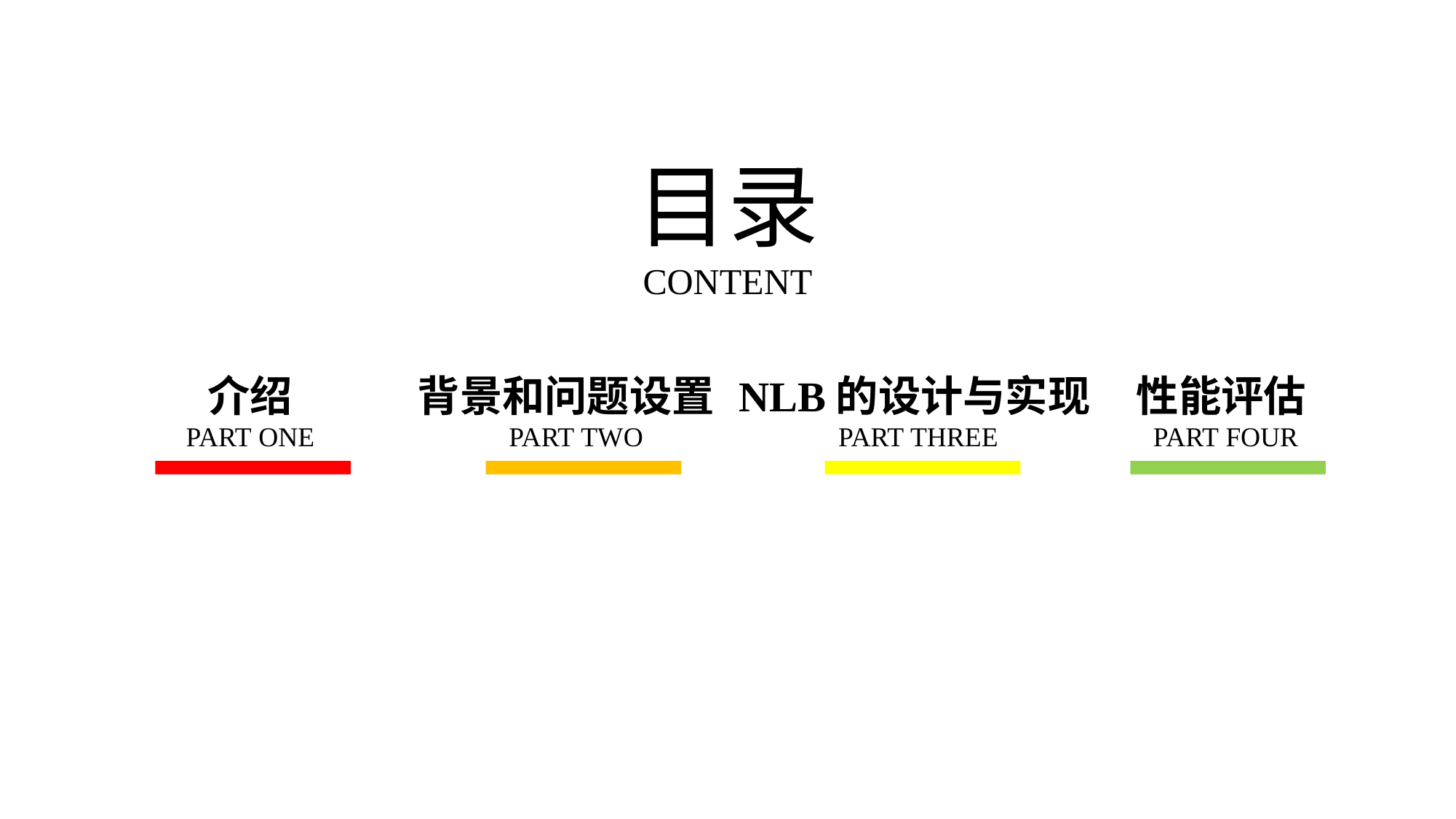

目录
CONTENT
介绍
背景和问题设置
NLB的设计与实现
性能评估
PART ONE
PART TWO
PART THREE
PART FOUR